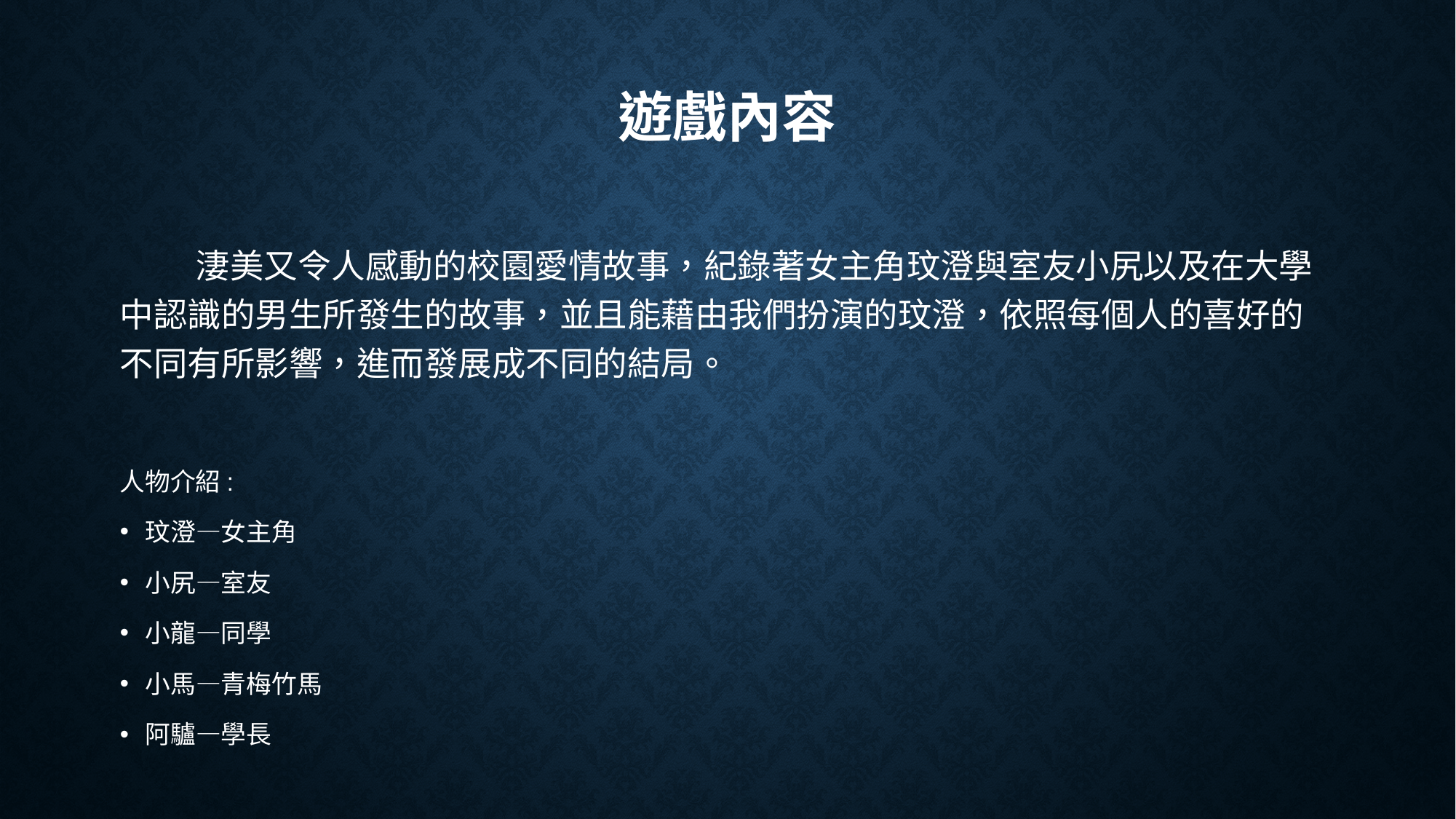

# 遊戲內容
         淒美又令人感動的校園愛情故事，紀錄著女主角玟澄與室友小尻以及在大學中認識的男生所發生的故事，並且能藉由我們扮演的玟澄，依照每個人的喜好的不同有所影響，進而發展成不同的結局。

人物介紹:
玟澄—女主角
小尻—室友
小龍—同學
小馬—青梅竹馬
阿驢—學長